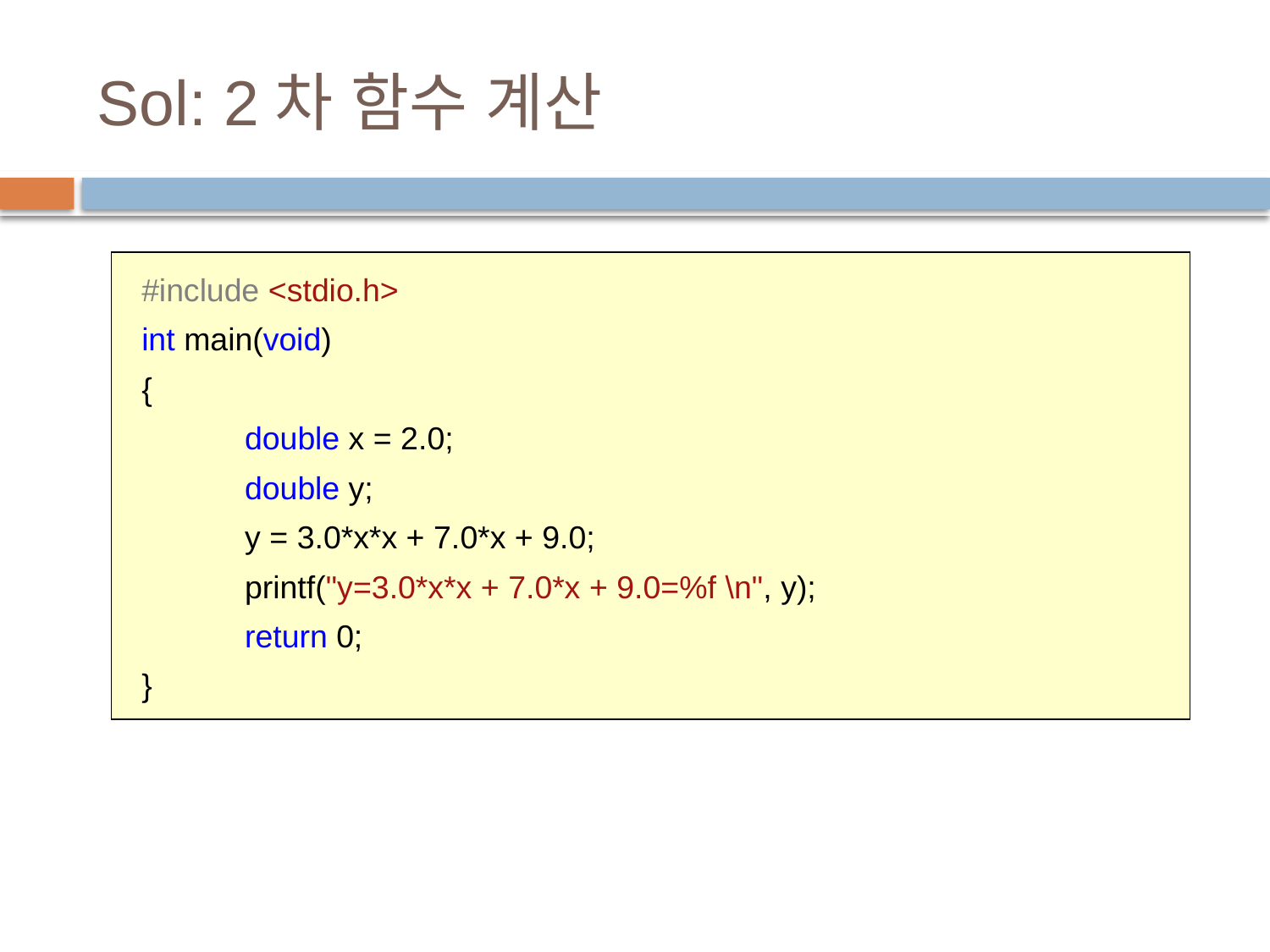

# Sol: 2차 함수 계산
#include <stdio.h>
int main(void)
{
double x = 2.0;
double y;
y = 3.0*x*x + 7.0*x + 9.0;
printf("y=3.0*x*x + 7.0*x + 9.0=%f \n", y);
return 0;
}